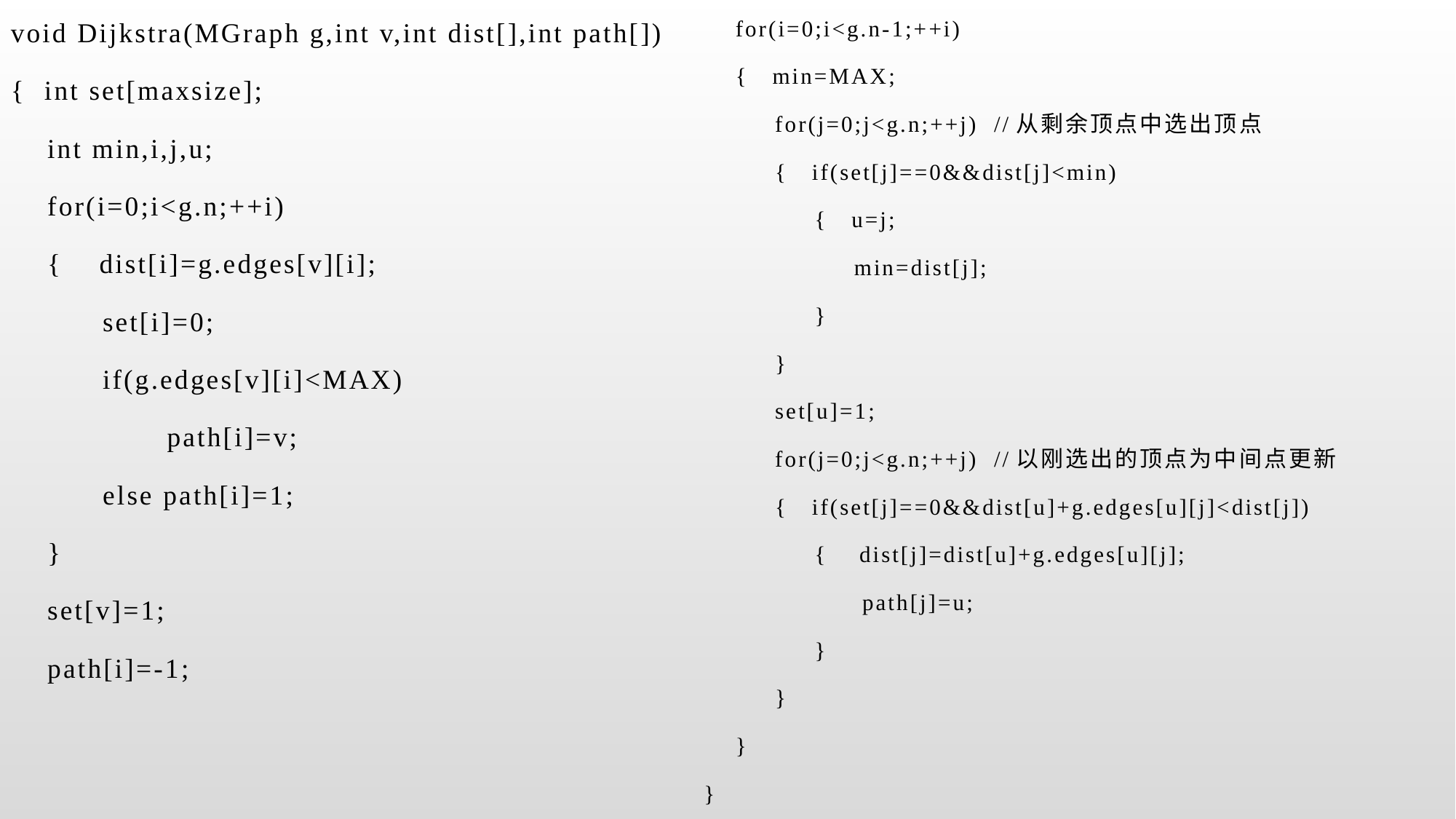

void Dijkstra(MGraph g,int v,int dist[],int path[])
{  int set[maxsize];
    int min,i,j,u;
    for(i=0;i<g.n;++i)
    {    dist[i]=g.edges[v][i];
          set[i]=0;
          if(g.edges[v][i]<MAX)
                 path[i]=v;
          else path[i]=1;
    }
    set[v]=1;
    path[i]=-1;
    for(i=0;i<g.n-1;++i)
    {   min=MAX;
         for(j=0;j<g.n;++j)  //从剩余顶点中选出顶点
         {   if(set[j]==0&&dist[j]<min)
              {   u=j;
                   min=dist[j];
              }
         }
         set[u]=1;
         for(j=0;j<g.n;++j)  //以刚选出的顶点为中间点更新
         {   if(set[j]==0&&dist[u]+g.edges[u][j]<dist[j])
              {    dist[j]=dist[u]+g.edges[u][j];
                    path[j]=u;
              }
         }
    }
}